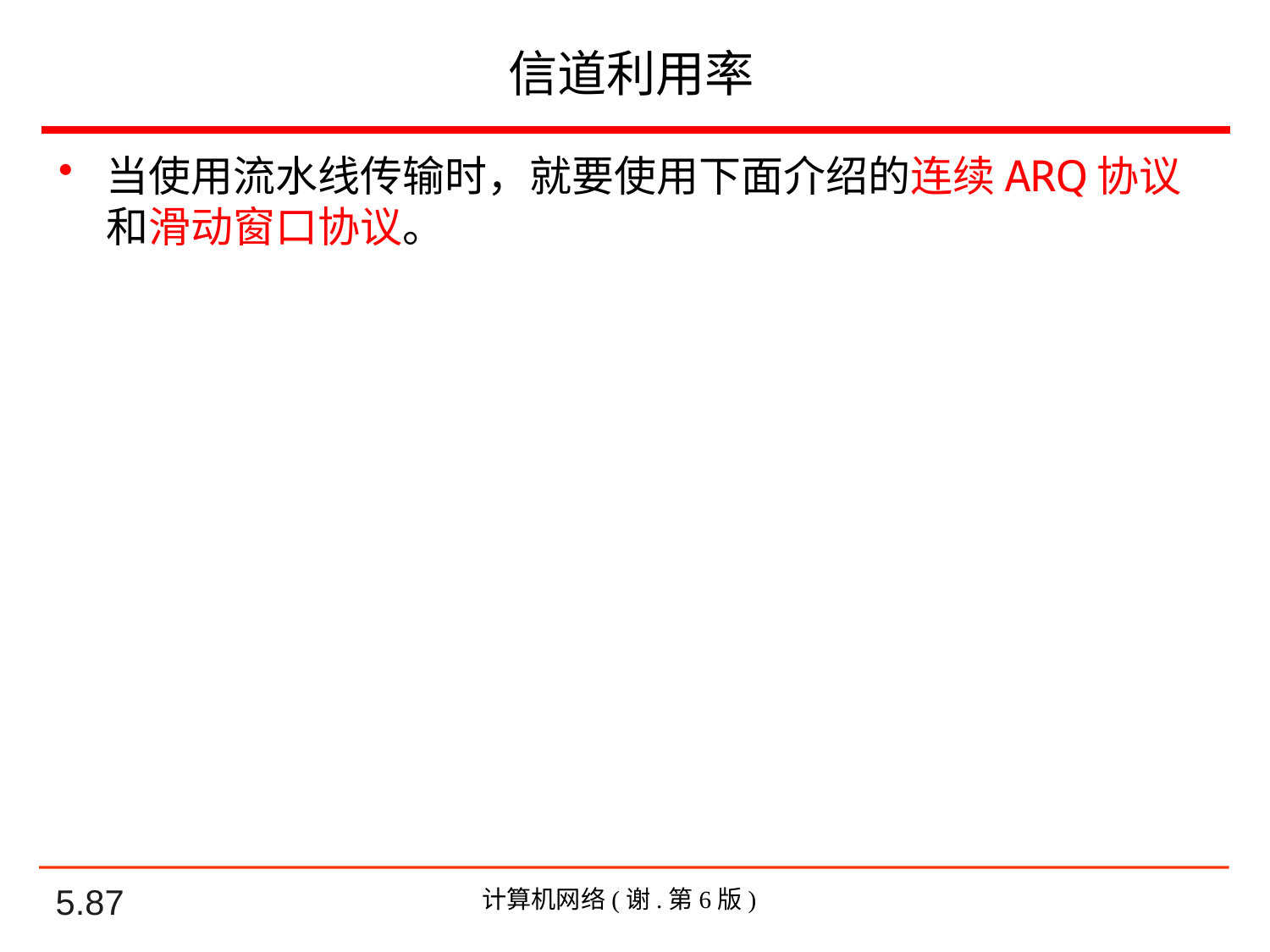

# 信道利用率
当使用流水线传输时，就要使用下面介绍的连续ARQ协议和滑动窗口协议。